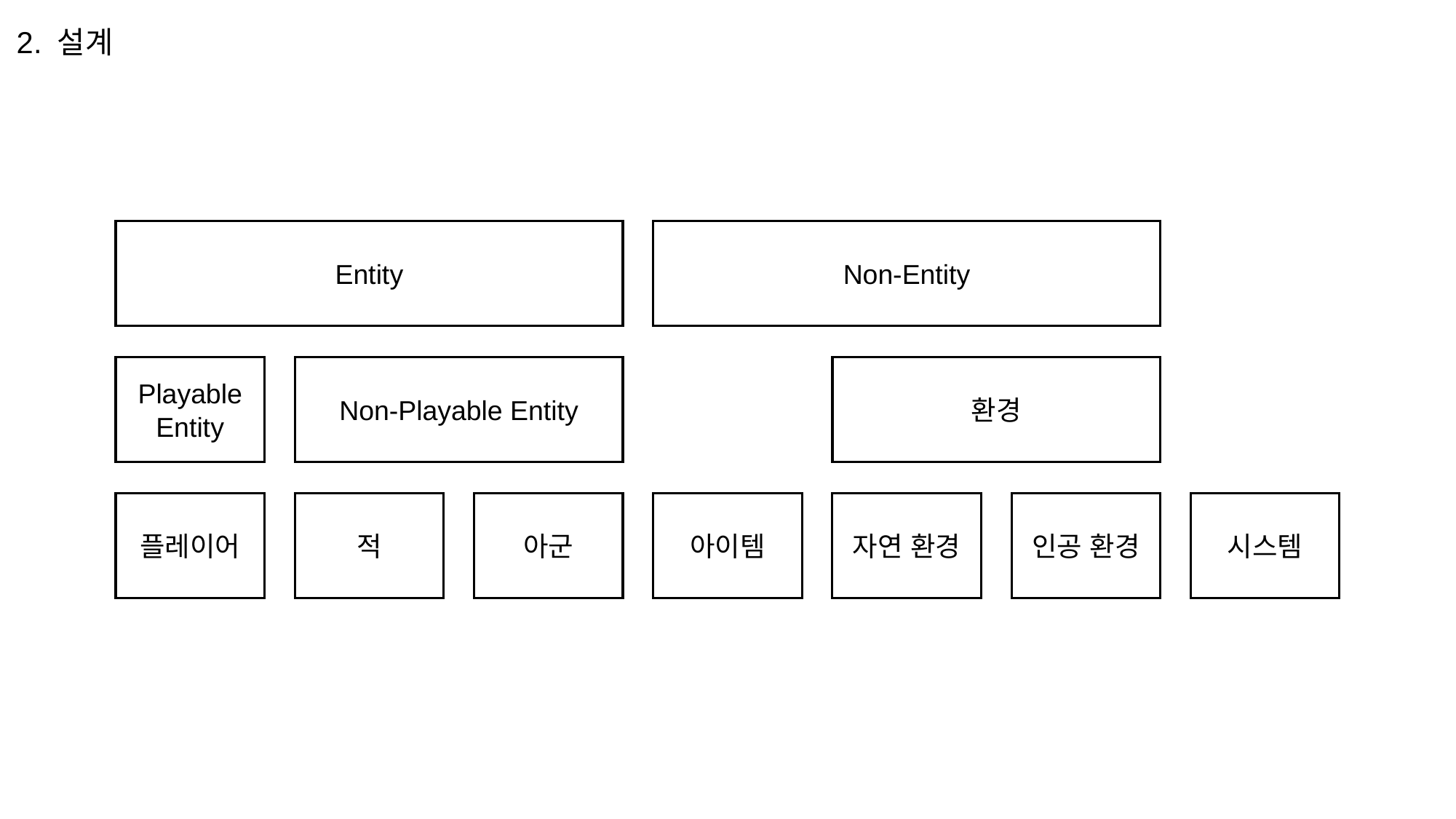

2. 설계
Entity
Non-Entity
Playable
Entity
Non-Playable Entity
환경
플레이어
적
아군
아이템
자연 환경
인공 환경
시스템